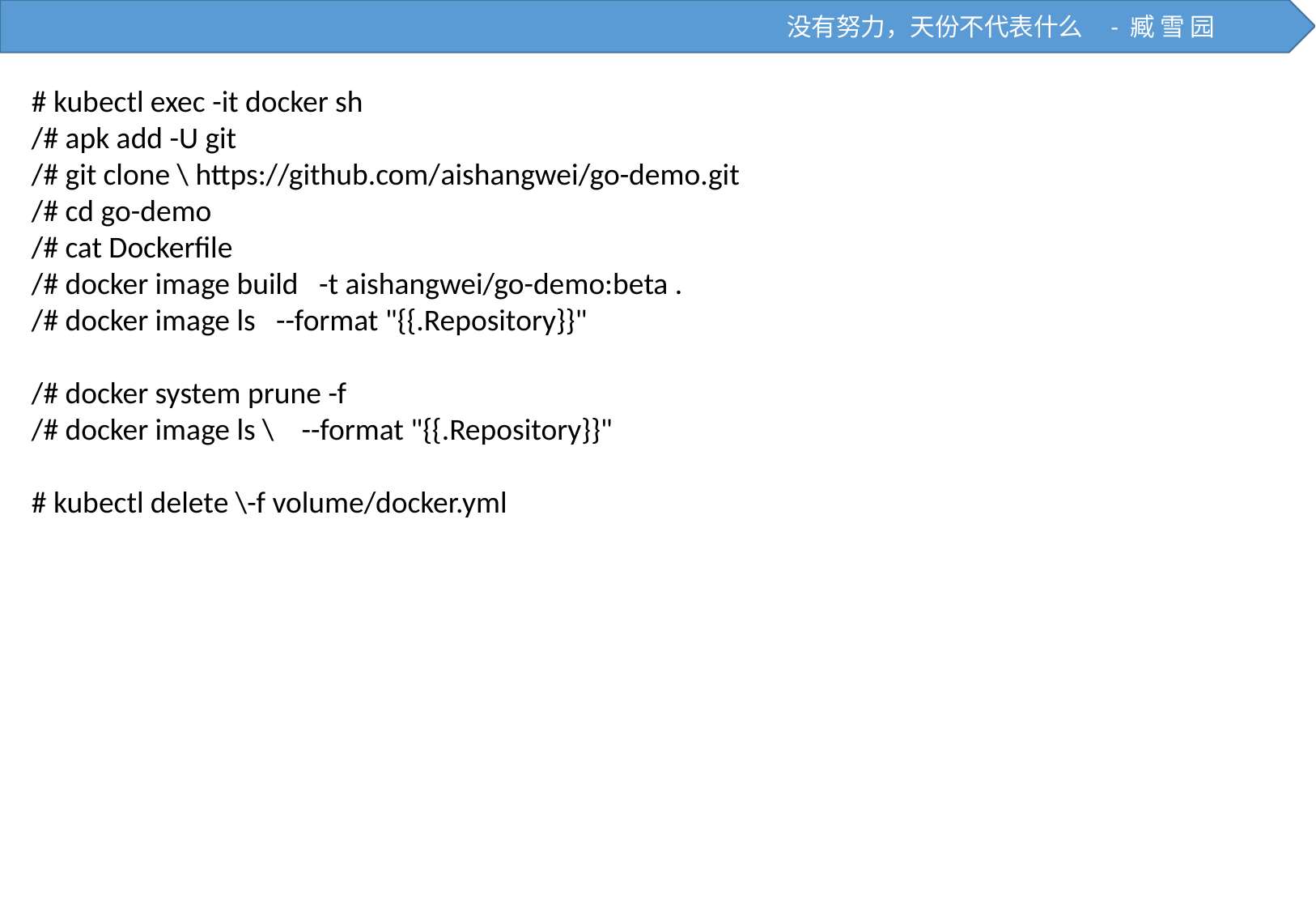

没有努力，天份不代表什么    - 臧 雪 园
# kubectl exec -it docker sh
/# apk add -U git
/# git clone \ https://github.com/aishangwei/go-demo.git
/# cd go-demo
/# cat Dockerfile
/# docker image build   -t aishangwei/go-demo:beta .
/# docker image ls   --format "{{.Repository}}"

/# docker system prune -f
/# docker image ls \    --format "{{.Repository}}"

# kubectl delete \-f volume/docker.yml